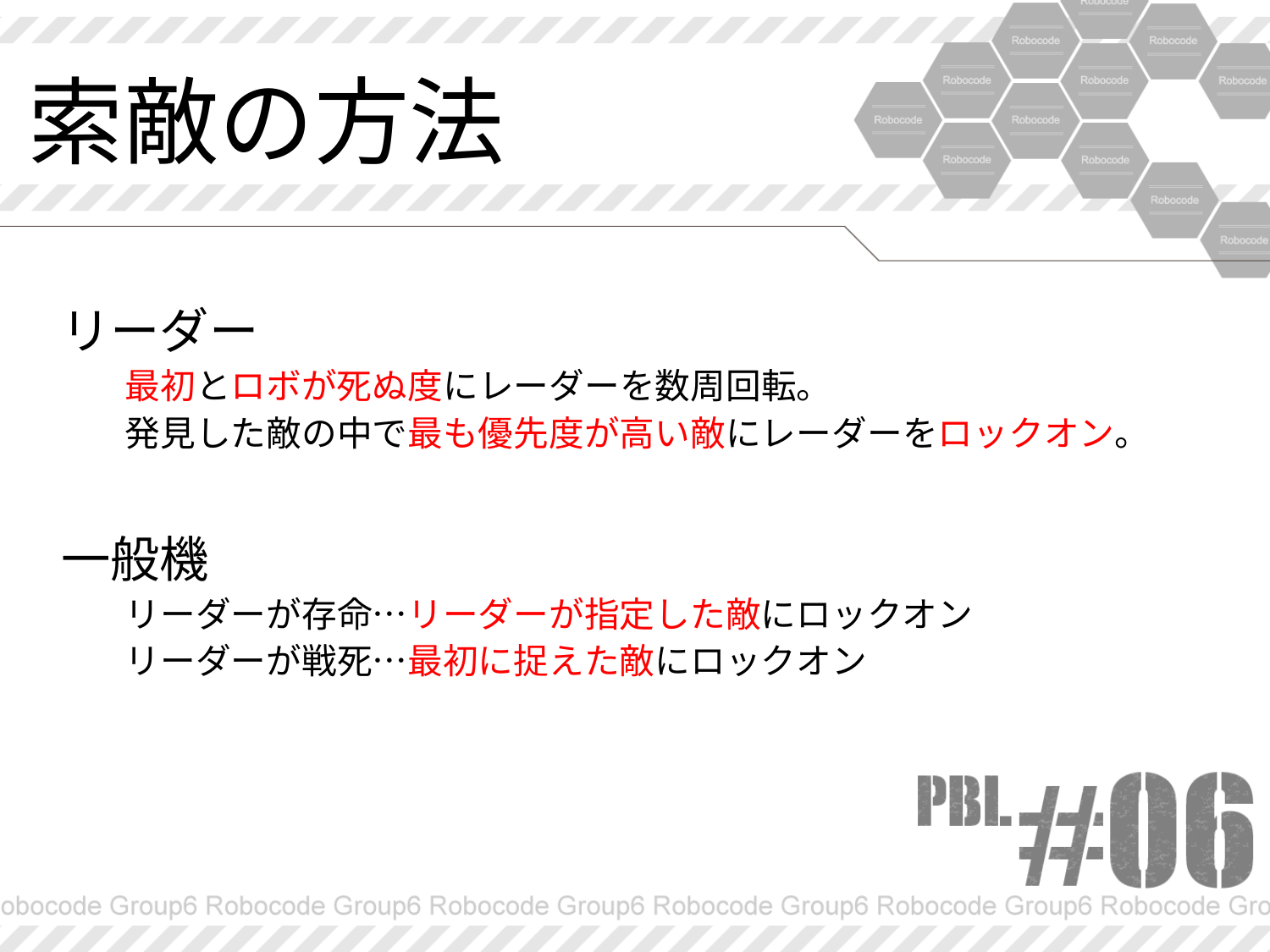

# 索敵の方法
リーダー
最初とロボが死ぬ度にレーダーを数周回転。
発見した敵の中で最も優先度が高い敵にレーダーをロックオン。

一般機
リーダーが存命…リーダーが指定した敵にロックオン
リーダーが戦死…最初に捉えた敵にロックオン